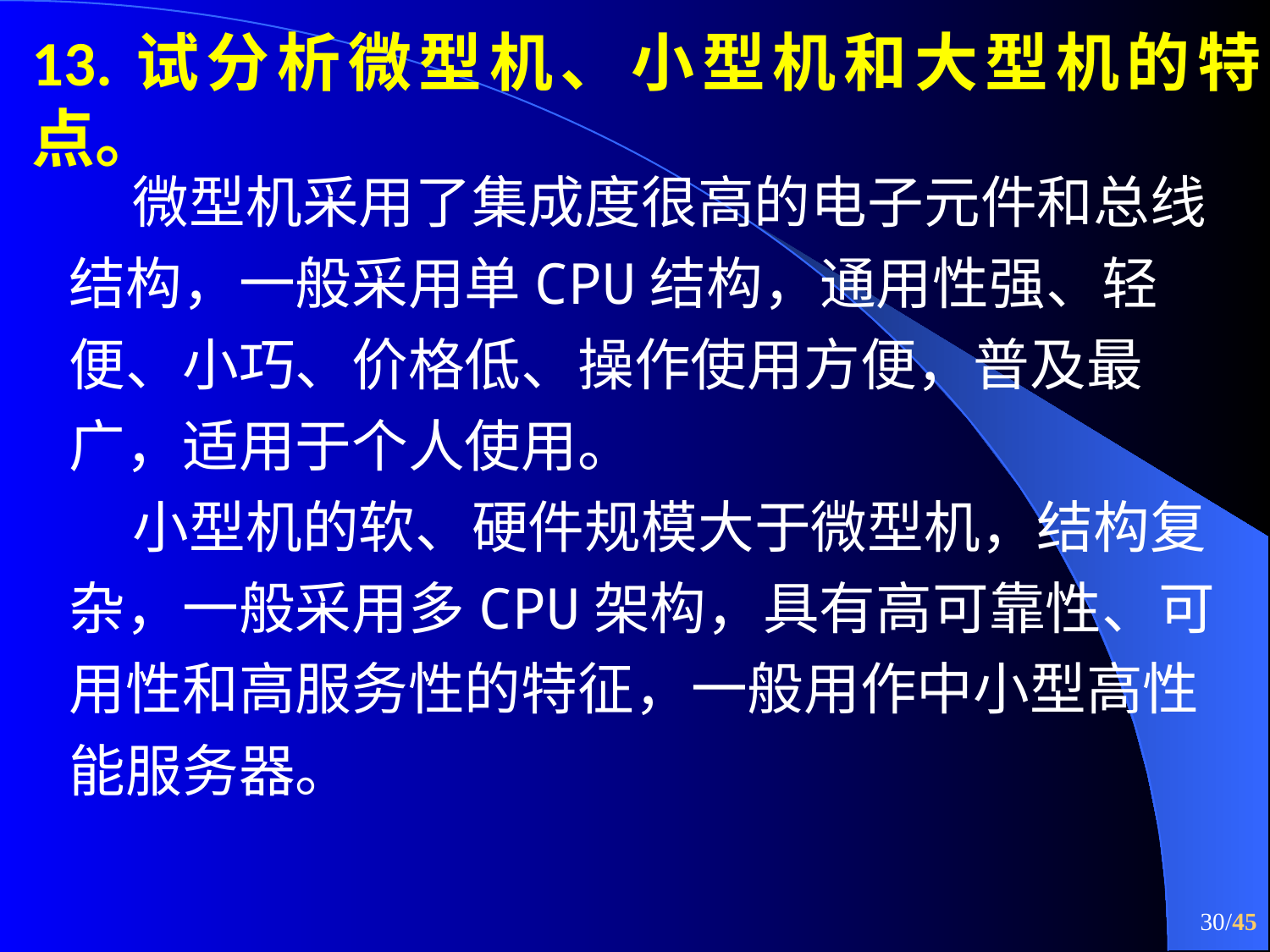

13.试分析微型机、小型机和大型机的特点。
微型机采用了集成度很高的电子元件和总线结构，一般采用单CPU结构，通用性强、轻便、小巧、价格低、操作使用方便，普及最广，适用于个人使用。
小型机的软、硬件规模大于微型机，结构复杂，一般采用多CPU架构，具有高可靠性、可用性和高服务性的特征，一般用作中小型高性能服务器。
30/45